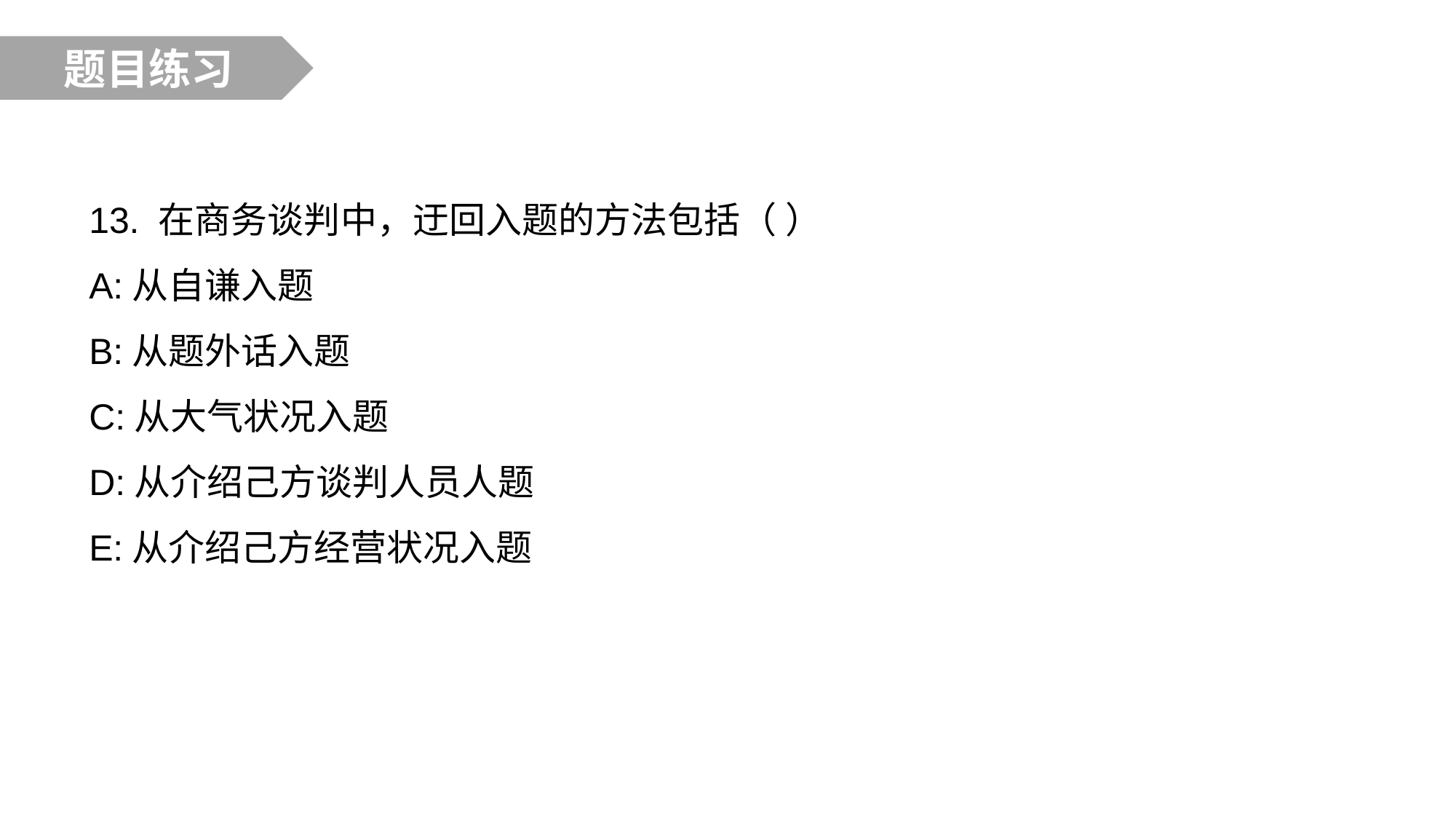

题目练习
13. 在商务谈判中，迂回入题的方法包括（ ）
A:从自谦入题
B:从题外话入题
C:从大气状况入题
D:从介绍己方谈判人员人题
E:从介绍己方经营状况入题